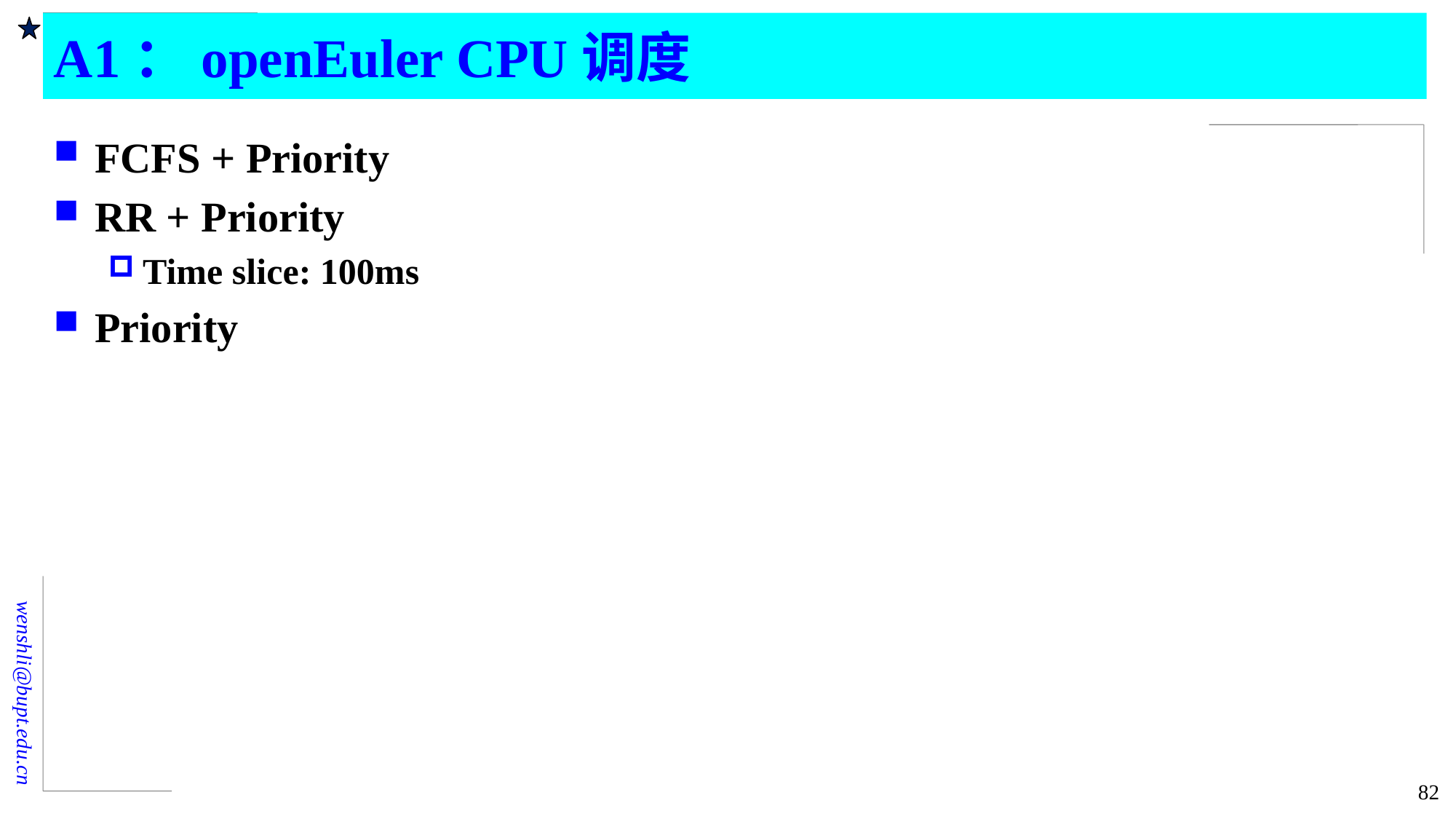

# A1：openEuler CPU调度
FCFS + Priority
RR + Priority
Time slice: 100ms
Priority

82